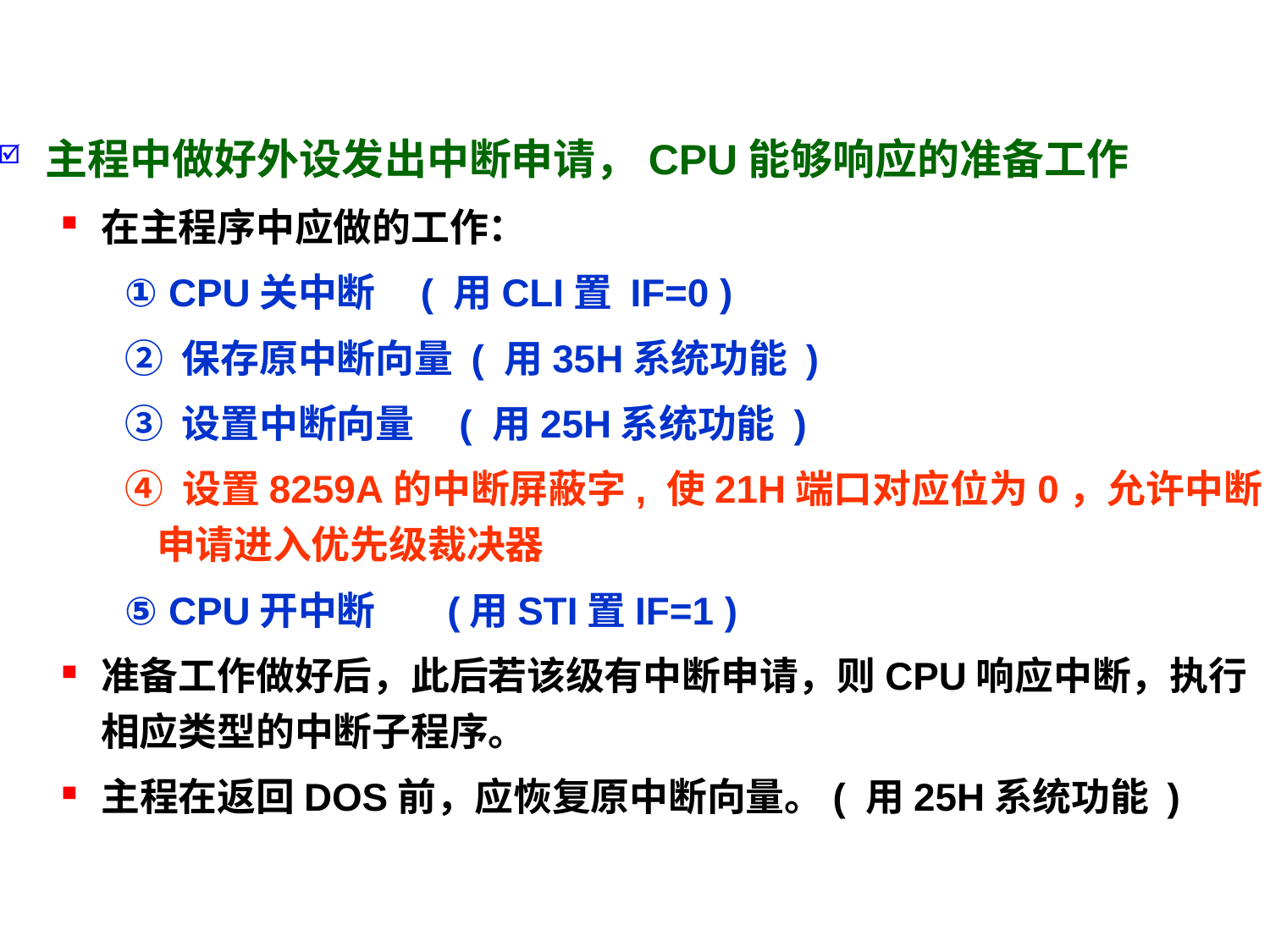

主程中做好外设发出中断申请，CPU能够响应的准备工作
在主程序中应做的工作：
① CPU关中断    ( 用CLI置 IF=0 )
② 保存原中断向量 ( 用35H系统功能 )
③ 设置中断向量    ( 用25H系统功能 )
④ 设置8259A的中断屏蔽字, 使21H端口对应位为0，允许中断申请进入优先级裁决器
⑤ CPU开中断       (用STI置IF=1 )
准备工作做好后，此后若该级有中断申请，则CPU响应中断，执行相应类型的中断子程序。
主程在返回DOS前，应恢复原中断向量。( 用25H系统功能 )